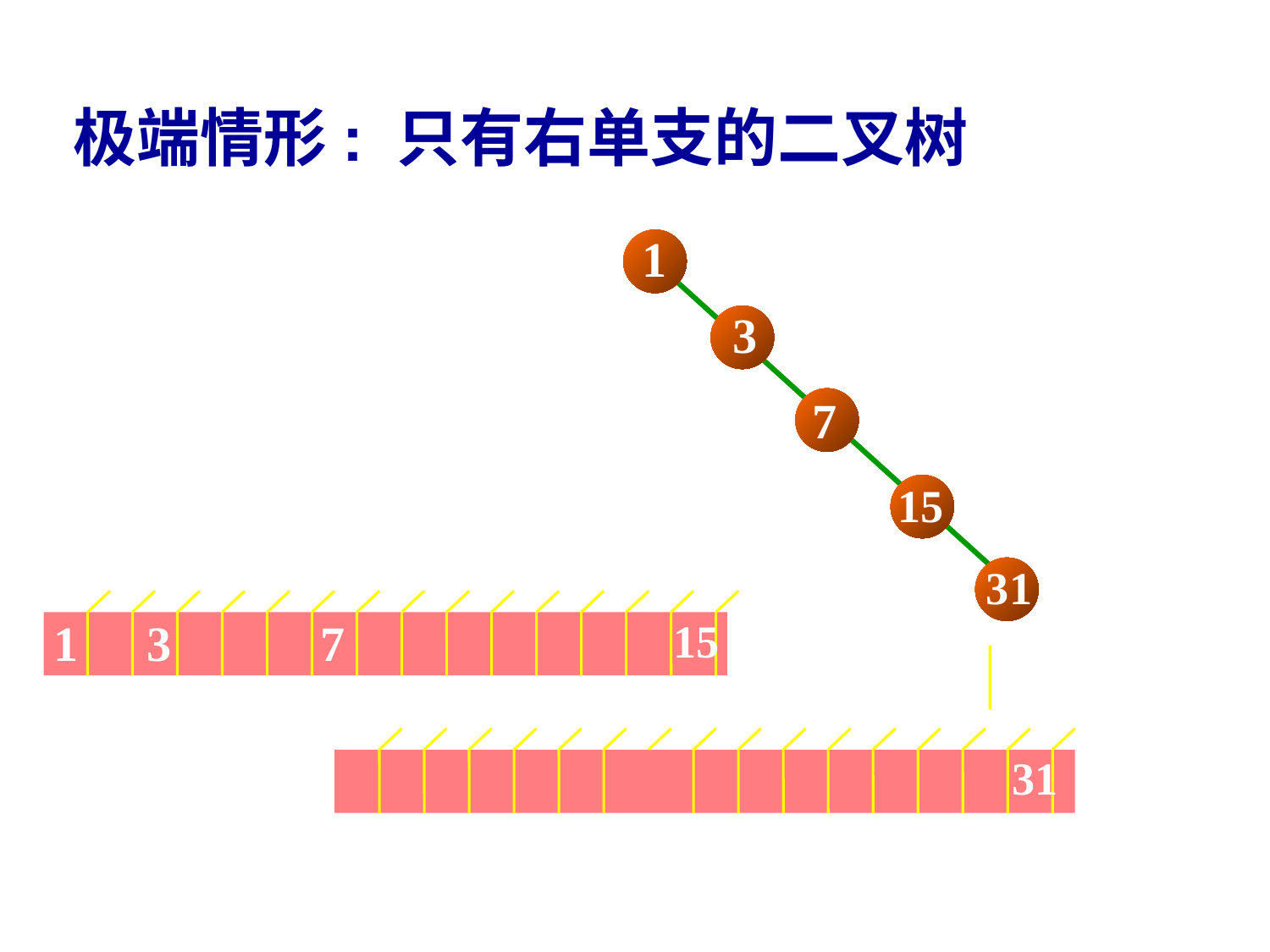

极端情形: 只有右单支的二叉树
1

3

7

15

31

15
1
3
7

31